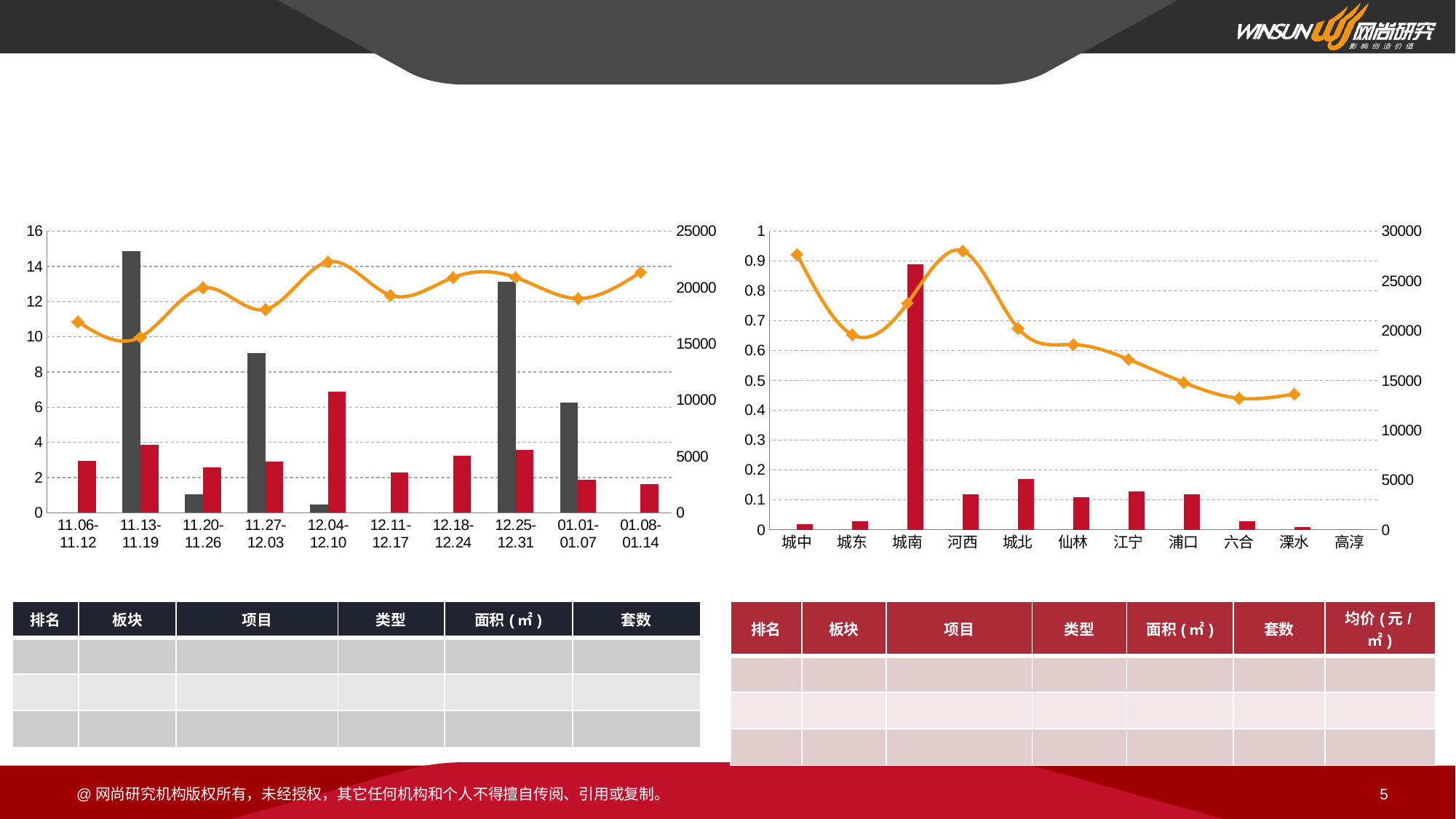

#

### Chart

| Category | 上市面积（万㎡） | 成交面积（万㎡） | 成交均价（元/㎡） |
|---|---|---|---|
| 11.06-11.12 | 0.0 | 2.97 | 16970.0 |
| 11.13-11.19 | 14.86 | 3.88 | 15609.0 |
| 11.20-11.26 | 1.05 | 2.58 | 19987.0 |
| 11.27-12.03 | 9.06 | 2.89 | 18067.0 |
| 12.04-12.10 | 0.48 | 6.87 | 22294.0 |
| 12.11-12.17 | 0.0 | 2.28 | 19326.0 |
| 12.18-12.24 | 0.0 | 3.24 | 20899.0 |
| 12.25-12.31 | 13.14 | 3.58 | 20902.0 |
| 01.01-01.07 | 6.27 | 1.86 | 19029.0 |
| 01.08-01.14 | 0.0 | 1.63 | 21358.0 |

### Chart

| Category | 上市面积（万㎡） | 成交面积（万㎡） | 成交均价（元/㎡） |
|---|---|---|---|
| 城中 | 0.0 | 0.02 | 27683.0 |
| 城东 | 0.0 | 0.03 | 19612.0 |
| 城南 | 0.0 | 0.89 | 22775.0 |
| 河西 | 0.0 | 0.12 | 28028.0 |
| 城北 | 0.0 | 0.17 | 20263.0 |
| 仙林 | 0.0 | 0.11 | 18616.0 |
| 江宁 | 0.0 | 0.13 | 17134.0 |
| 浦口 | 0.0 | 0.12 | 14813.0 |
| 六合 | 0.0 | 0.03 | 13225.0 |
| 溧水 | 0.0 | 0.01 | 13647.0 |
| 高淳 | 0.0 | 0.0 | None |

| 排名 | 板块 | 项目 | 类型 | 面积(㎡) | 套数 |
| --- | --- | --- | --- | --- | --- |
|  |  |  |  |  |  |
|  |  |  |  |  |  |
|  |  |  |  |  |  |
| 排名 | 板块 | 项目 | 类型 | 面积(㎡) | 套数 | 均价(元/㎡) |
| --- | --- | --- | --- | --- | --- | --- |
|  |  |  |  |  |  |  |
|  |  |  |  |  |  |  |
|  |  |  |  |  |  |  |
5